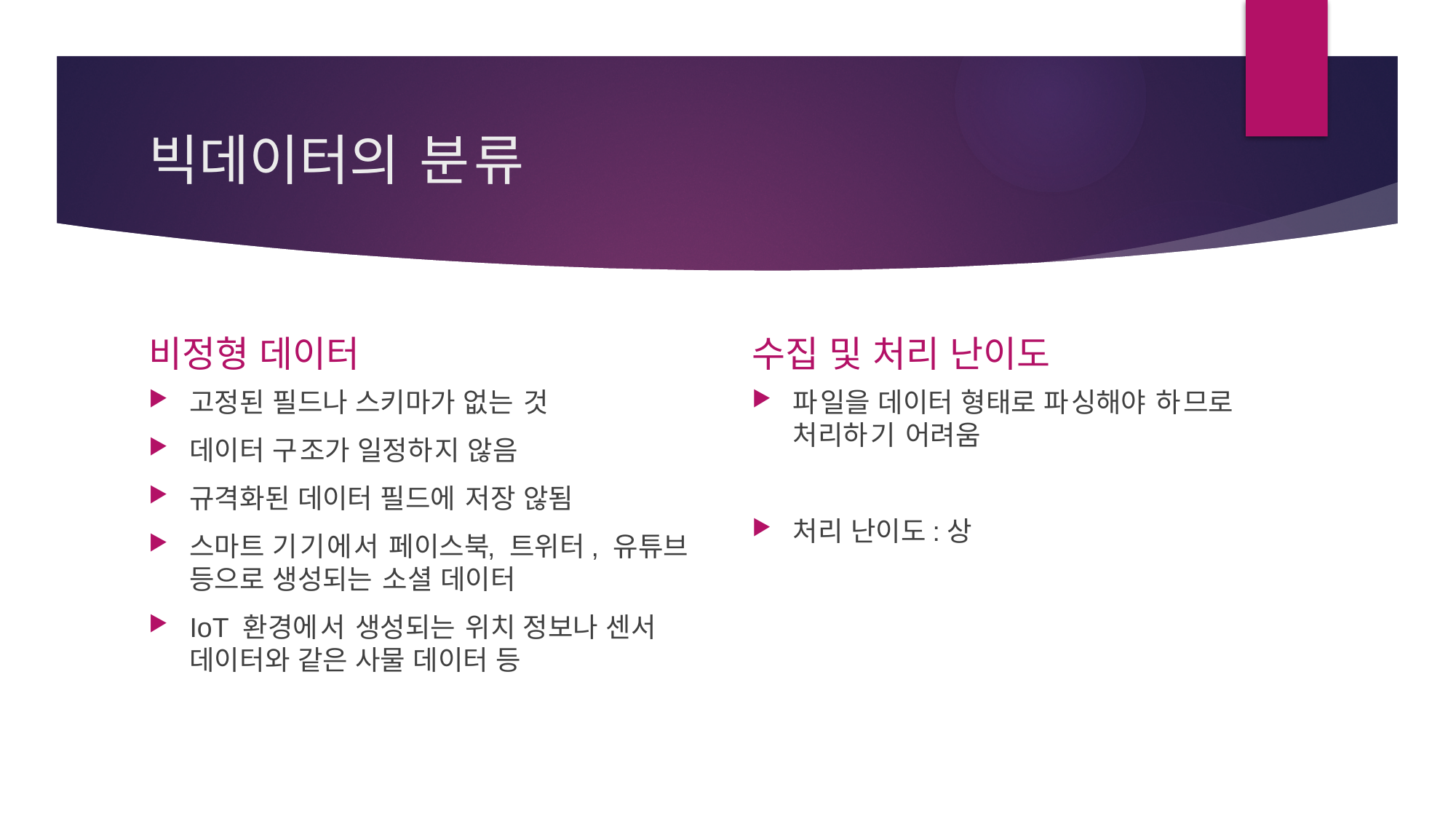

# 빅데이터의 분류
비정형 데이터
수집 및 처리 난이도
고정된 필드나 스키마가 없는 것
데이터 구조가 일정하지 않음
규격화된 데이터 필드에 저장 않됨
스마트 기기에서 페이스북, 트위터, 유튜브 등으로 생성되는 소셜 데이터
IoT 환경에서 생성되는 위치 정보나 센서 데이터와 같은 사물 데이터 등

파일을 데이터 형태로 파싱해야 하므로 처리하기 어려움

처리 난이도:상